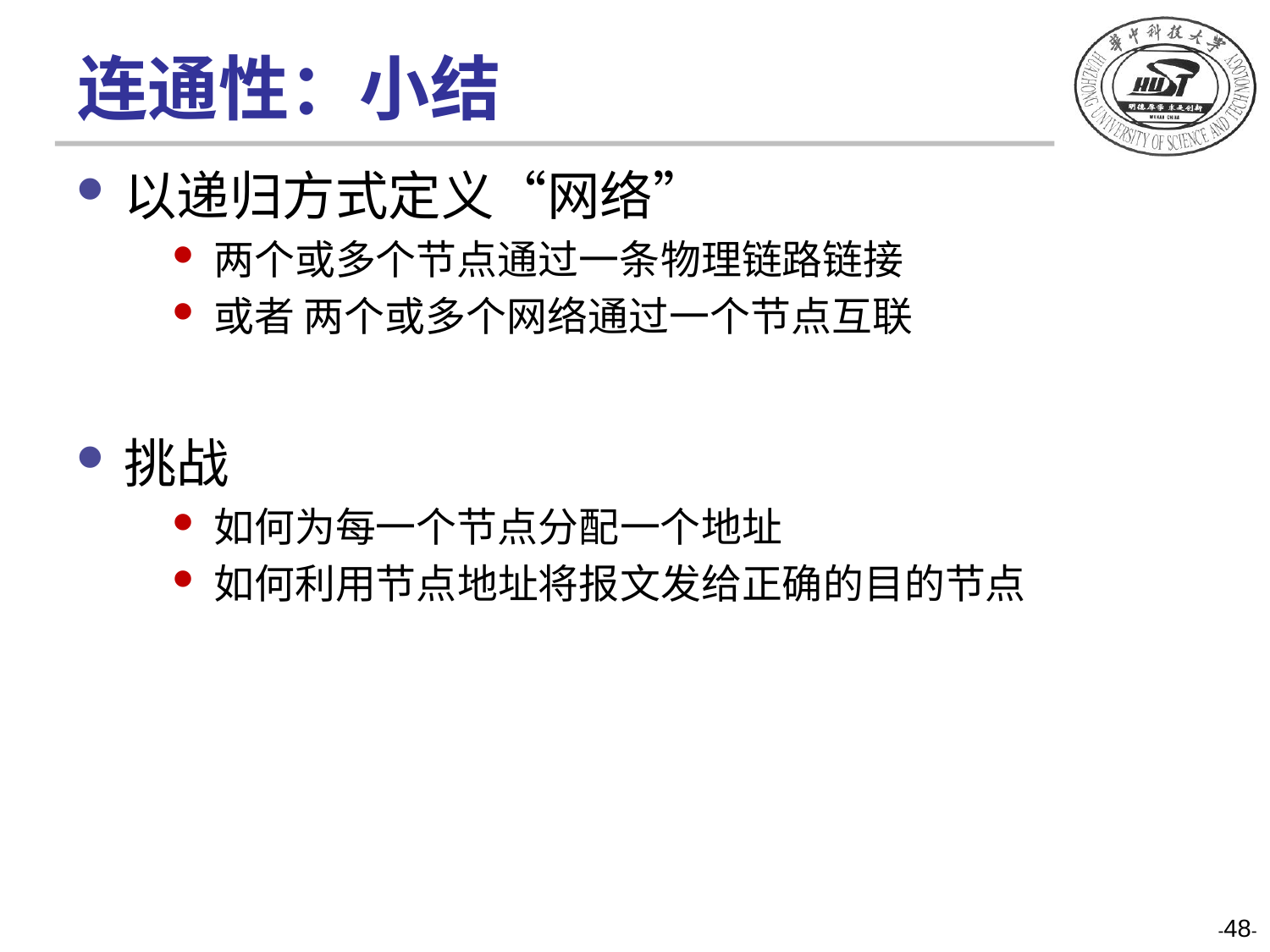

# 连通性：小结
以递归方式定义“网络”
两个或多个节点通过一条物理链路链接
或者 两个或多个网络通过一个节点互联

挑战
如何为每一个节点分配一个地址
如何利用节点地址将报文发给正确的目的节点
-48-